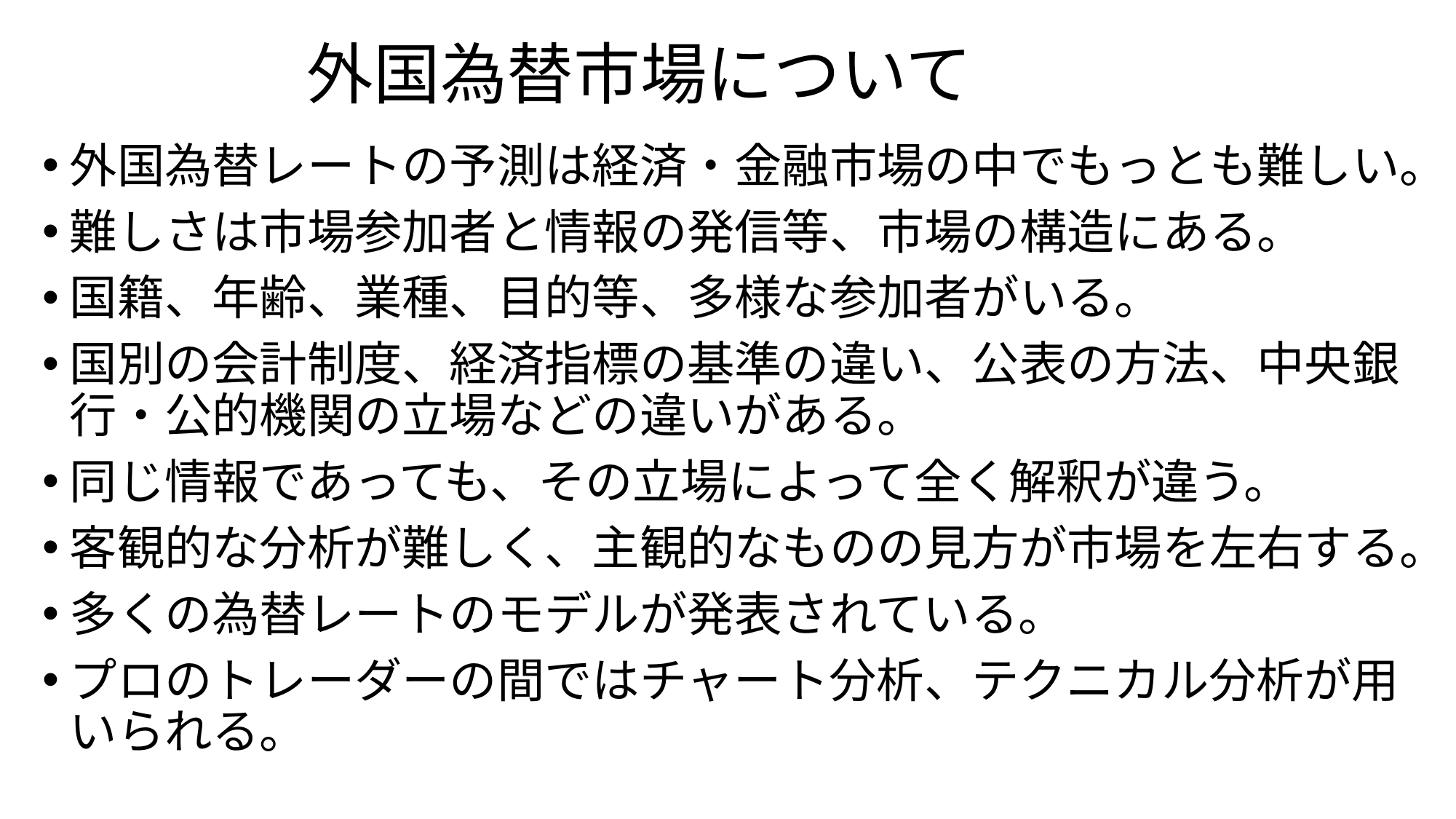

# 外国為替市場について
外国為替レートの予測は経済・金融市場の中でもっとも難しい。
難しさは市場参加者と情報の発信等、市場の構造にある。
国籍、年齢、業種、目的等、多様な参加者がいる。
国別の会計制度、経済指標の基準の違い、公表の方法、中央銀行・公的機関の立場などの違いがある。
同じ情報であっても、その立場によって全く解釈が違う。
客観的な分析が難しく、主観的なものの見方が市場を左右する。
多くの為替レートのモデルが発表されている。
プロのトレーダーの間ではチャート分析、テクニカル分析が用いられる。